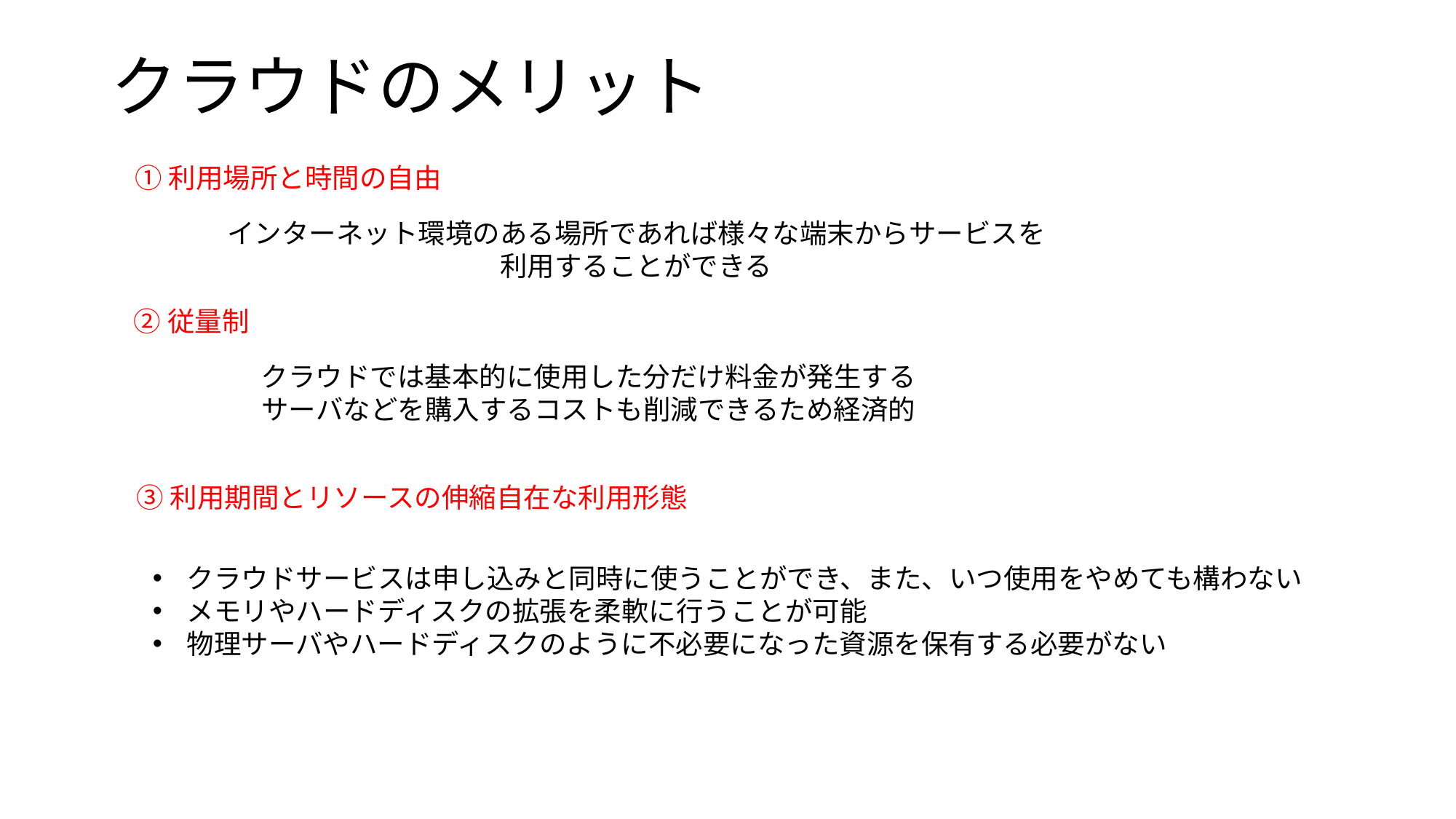

# クラウドのメリット
①利用場所と時間の自由
インターネット環境のある場所であれば様々な端末からサービスを
利用することができる
②従量制
クラウドでは基本的に使用した分だけ料金が発生する
サーバなどを購入するコストも削減できるため経済的
③利用期間とリソースの伸縮自在な利用形態
クラウドサービスは申し込みと同時に使うことができ、また、いつ使用をやめても構わない
メモリやハードディスクの拡張を柔軟に行うことが可能
物理サーバやハードディスクのように不必要になった資源を保有する必要がない